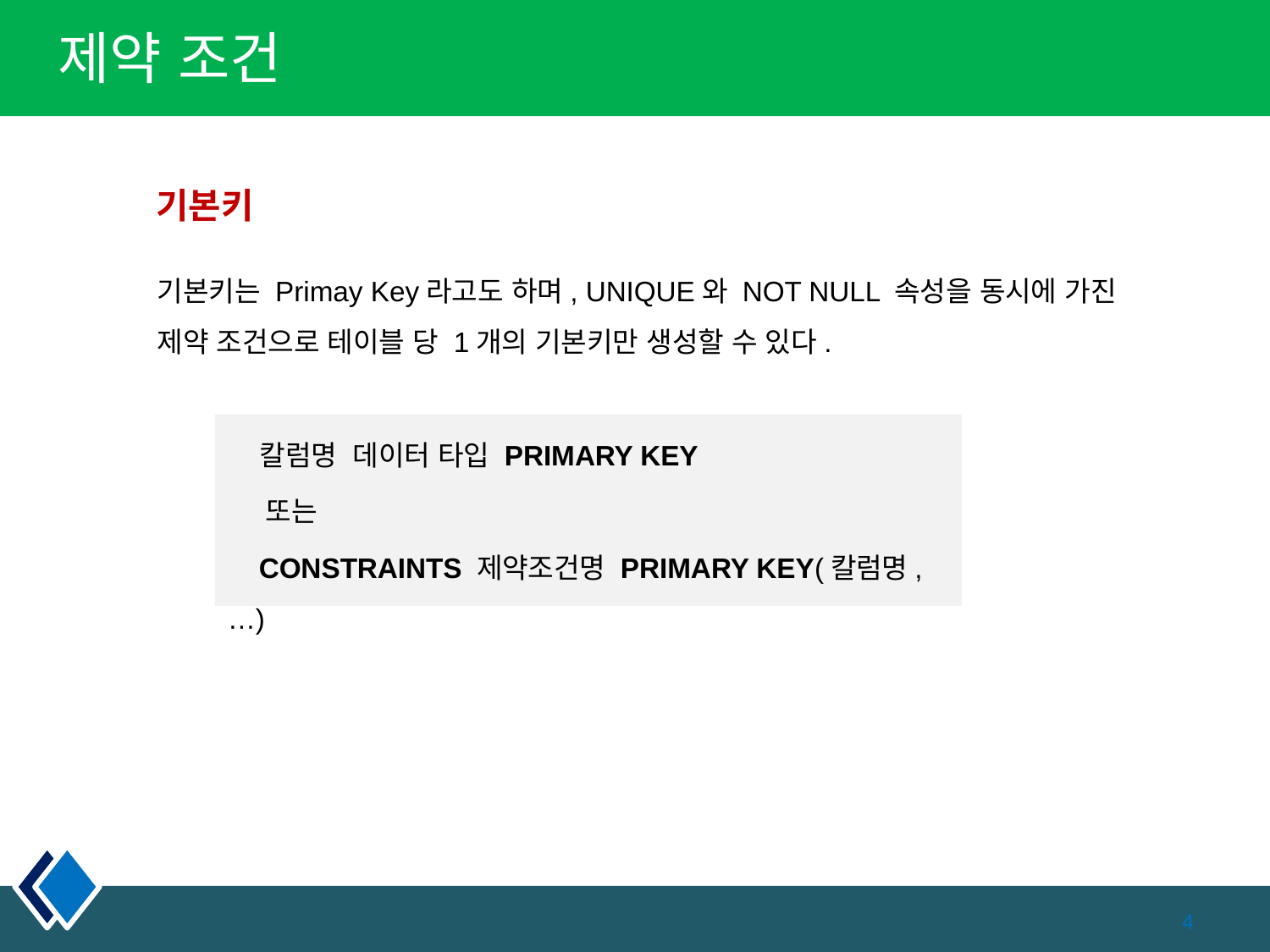

# 제약 조건
  기본키
기본키는 Primay Key라고도 하며, UNIQUE와 NOT NULL 속성을 동시에 가진
제약 조건으로 테이블 당 1개의 기본키만 생성할 수 있다.
    칼럼명  데이터 타입 PRIMARY KEY
    또는
    CONSTRAINTS 제약조건명 PRIMARY KEY(칼럼명, …)
4